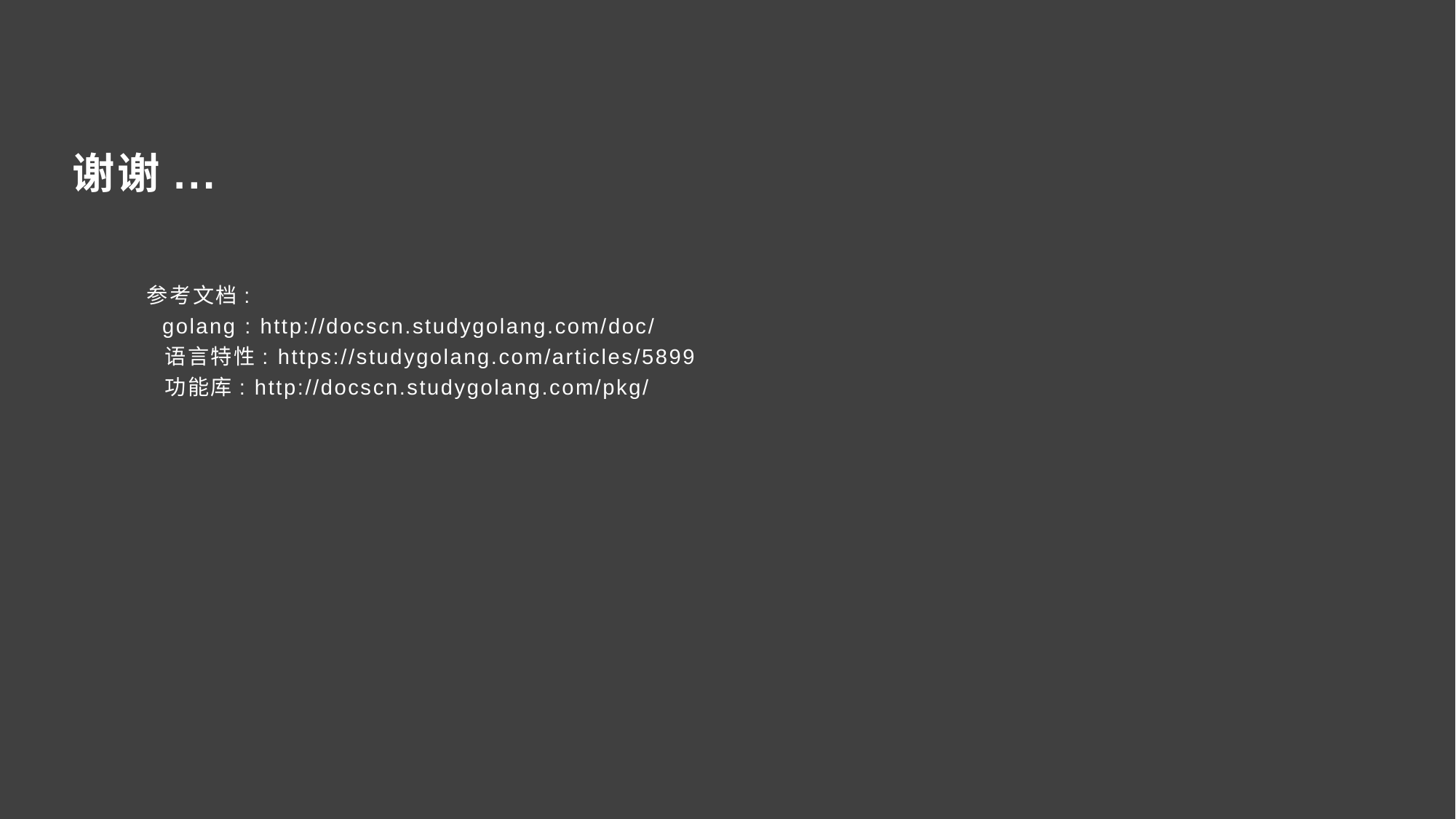

谢谢...
参考文档:
  golang : http://docscn.studygolang.com/doc/
  语言特性: https://studygolang.com/articles/5899
  功能库: http://docscn.studygolang.com/pkg/